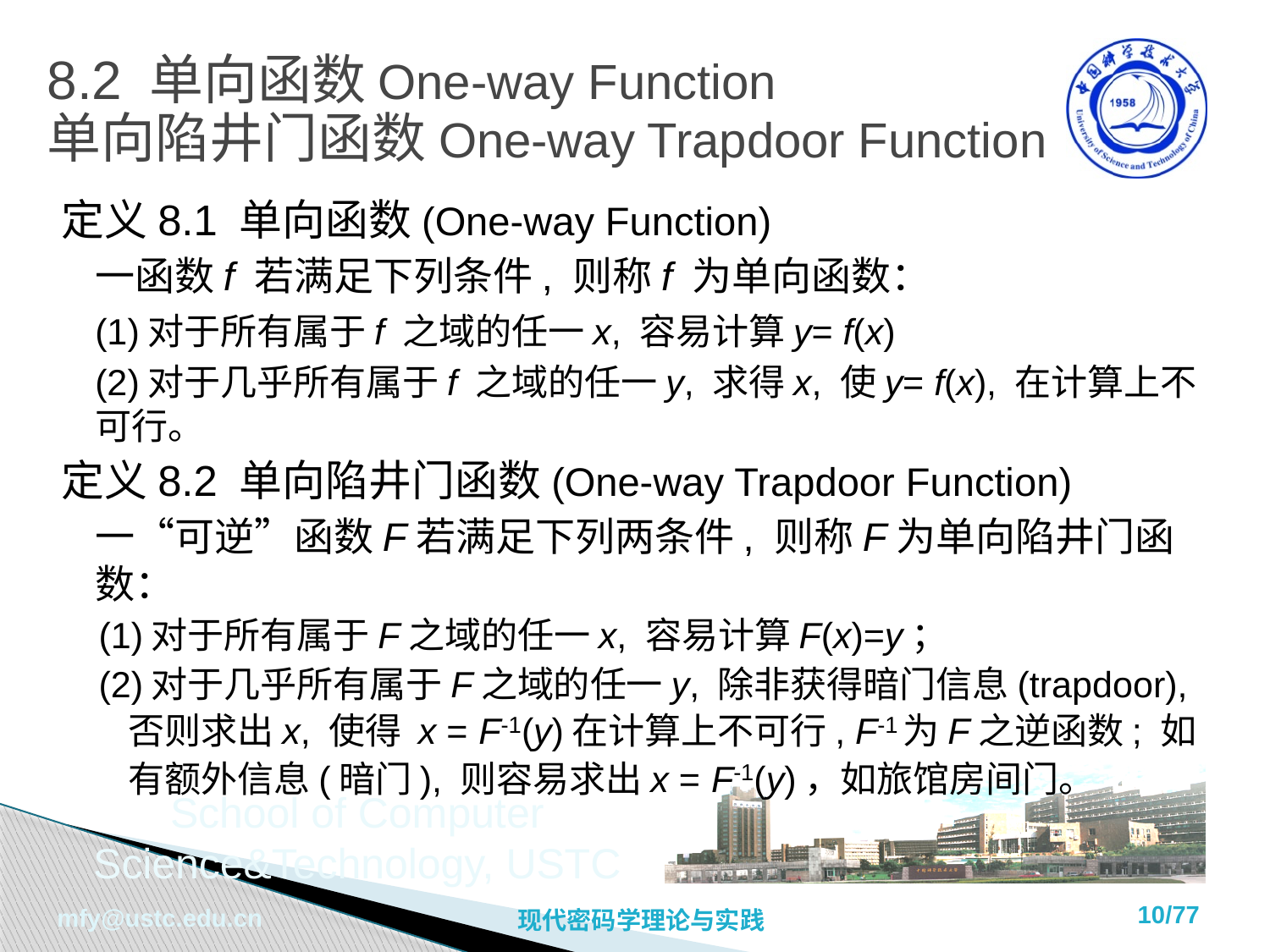

# 8.2 单向函数One-way Function 单向陷井门函数One-way Trapdoor Function
定义8.1 单向函数(One-way Function)
	一函数f 若满足下列条件, 则称f 为单向函数：
	(1)对于所有属于f 之域的任一x, 容易计算y= f(x)
	(2)对于几乎所有属于f 之域的任一y, 求得x, 使y= f(x), 在计算上不可行。
定义8.2 单向陷井门函数(One-way Trapdoor Function)
	一“可逆”函数F若满足下列两条件, 则称F为单向陷井门函数：
(1)对于所有属于F之域的任一x, 容易计算F(x)=y；
(2)对于几乎所有属于F之域的任一y, 除非获得暗门信息(trapdoor), 否则求出x, 使得 x = F-1(y)在计算上不可行, F-1为F之逆函数; 如有额外信息(暗门), 则容易求出x = F-1(y)，如旅馆房间门。